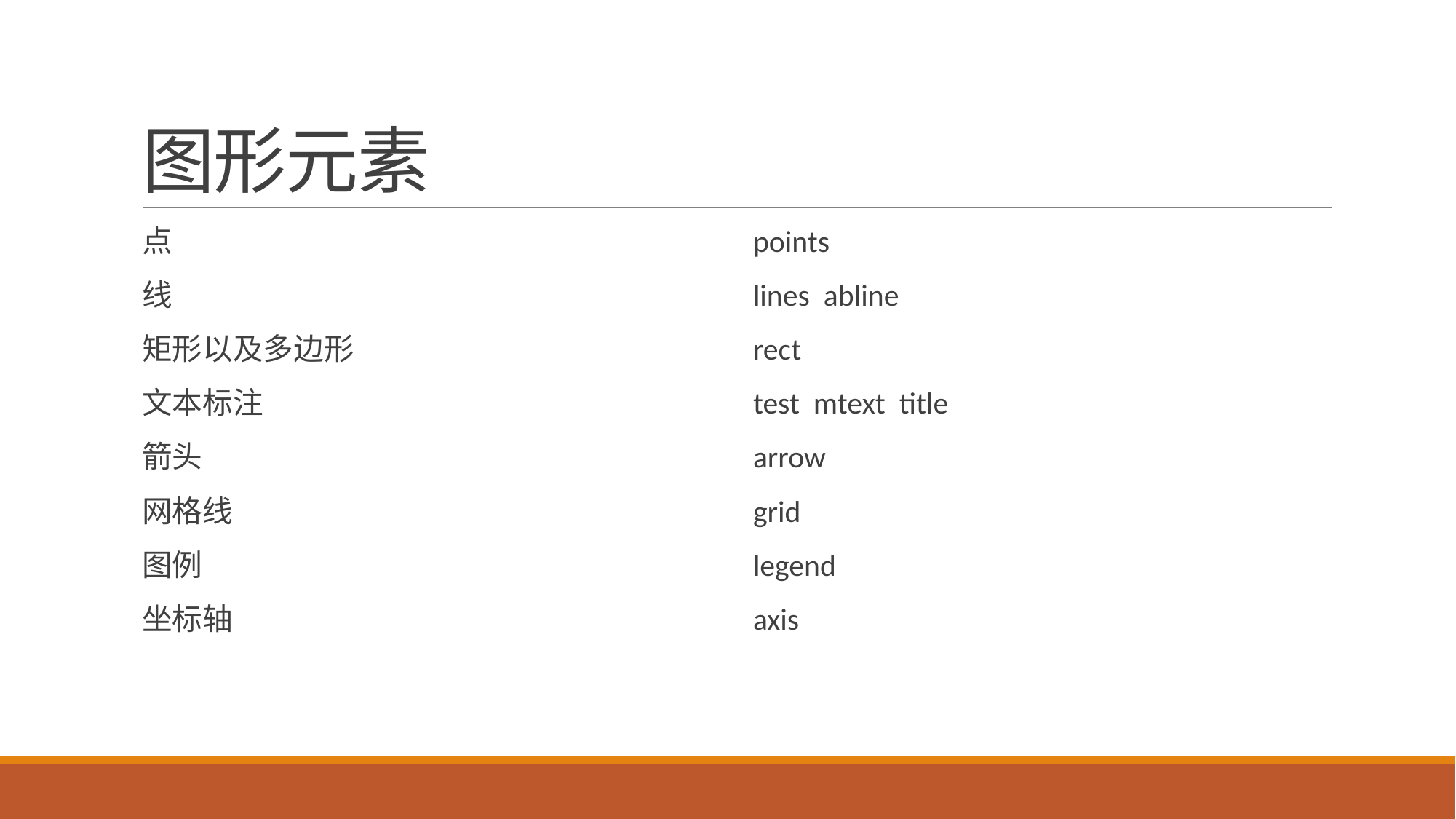

# 图形元素
点
线
矩形以及多边形
文本标注
箭头
网格线
图例
坐标轴

points
lines  abline
rect
test  mtext  title
arrow
grid
legend
axis